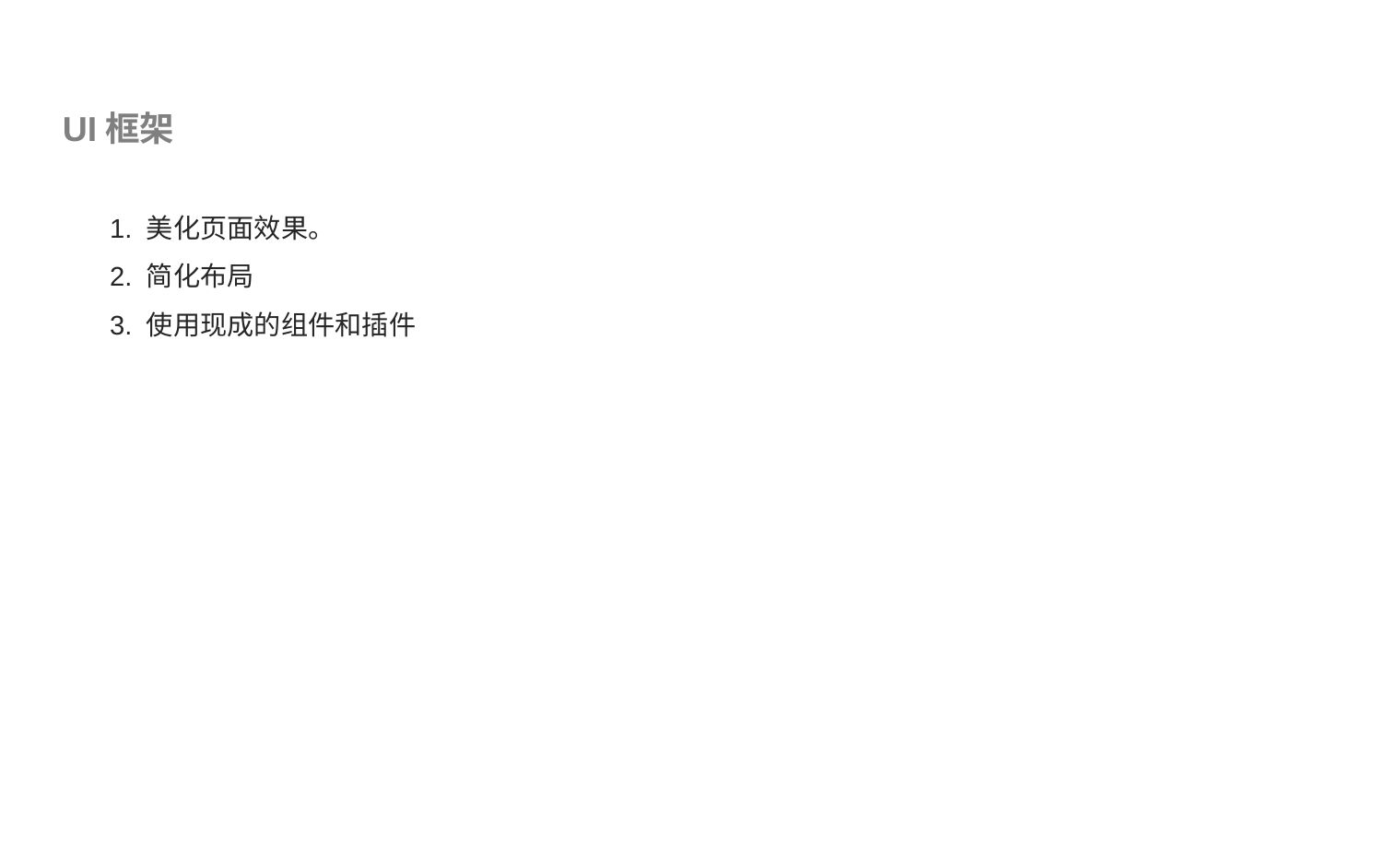

UI框架
1. 美化页面效果。
2. 简化布局
3. 使用现成的组件和插件